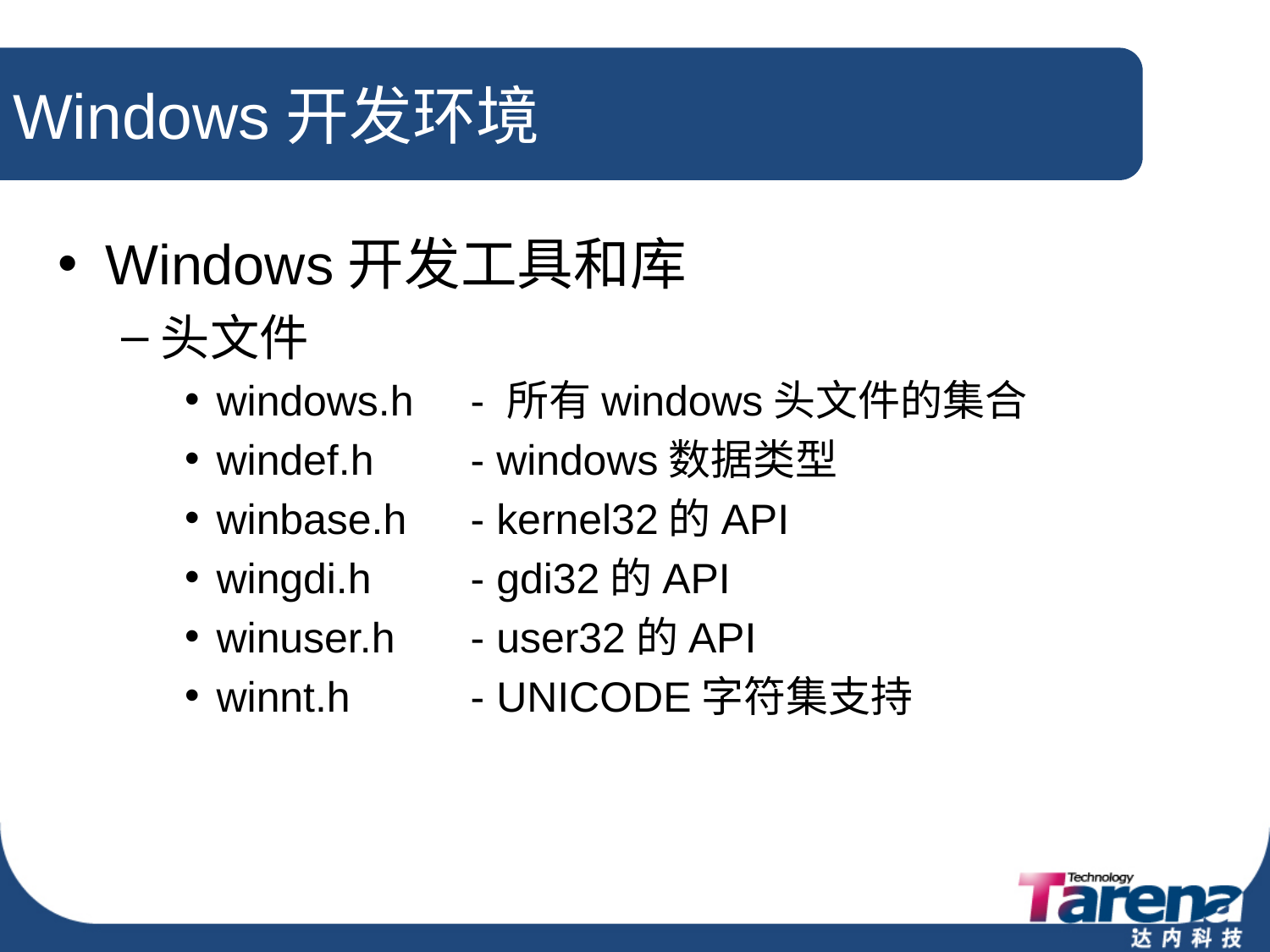

# Windows开发环境
Windows开发工具和库
头文件
windows.h	- 所有windows头文件的集合
windef.h 	- windows数据类型
winbase.h	- kernel32的API
wingdi.h 	- gdi32的API
winuser.h 	- user32的API
winnt.h 	- UNICODE字符集支持